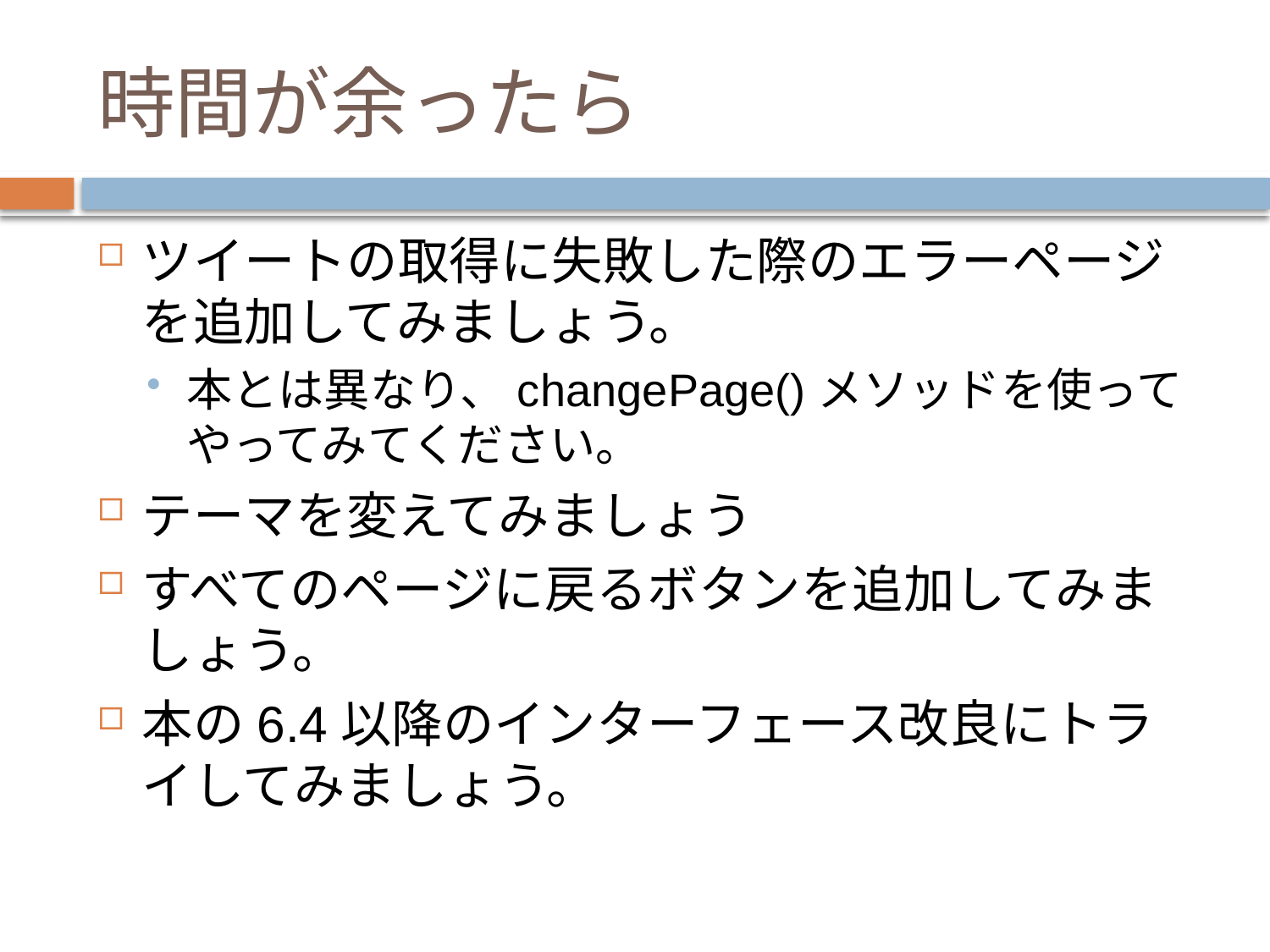

# 時間が余ったら
ツイートの取得に失敗した際のエラーページを追加してみましょう。
本とは異なり、changePage()メソッドを使ってやってみてください。
テーマを変えてみましょう
すべてのページに戻るボタンを追加してみましょう。
本の6.4以降のインターフェース改良にトライしてみましょう。